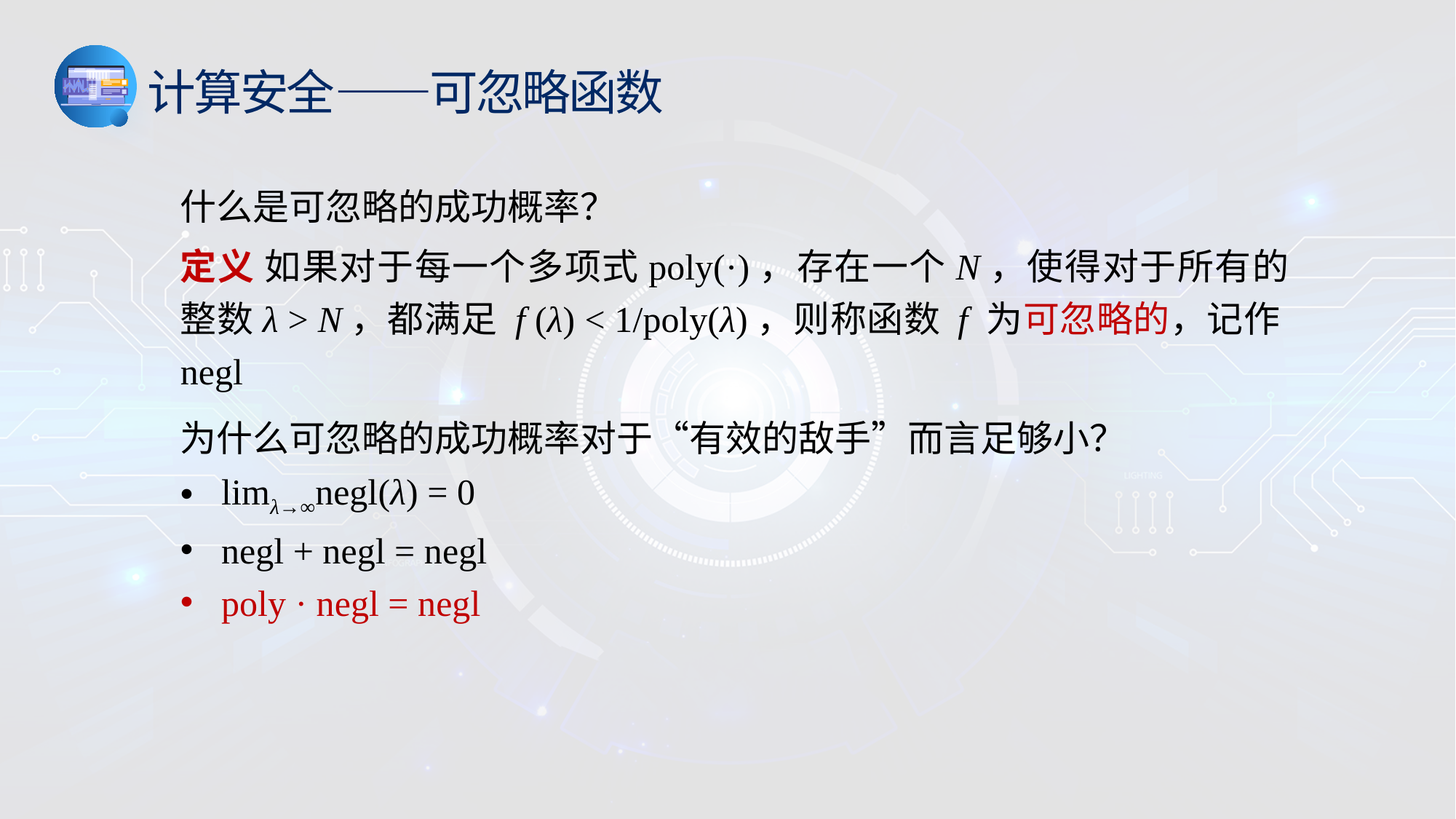

计算安全——可忽略函数

什么是可忽略的成功概率？
定义 如果对于每一个多项式poly(·)，存在一个N，使得对于所有的整数λ > N，都满足 f (λ) < 1/poly(λ)，则称函数 f 为可忽略的，记作negl
为什么可忽略的成功概率对于“有效的敌手”而言足够小？
limλ→∞negl(λ) = 0
negl + negl = negl
poly · negl = negl